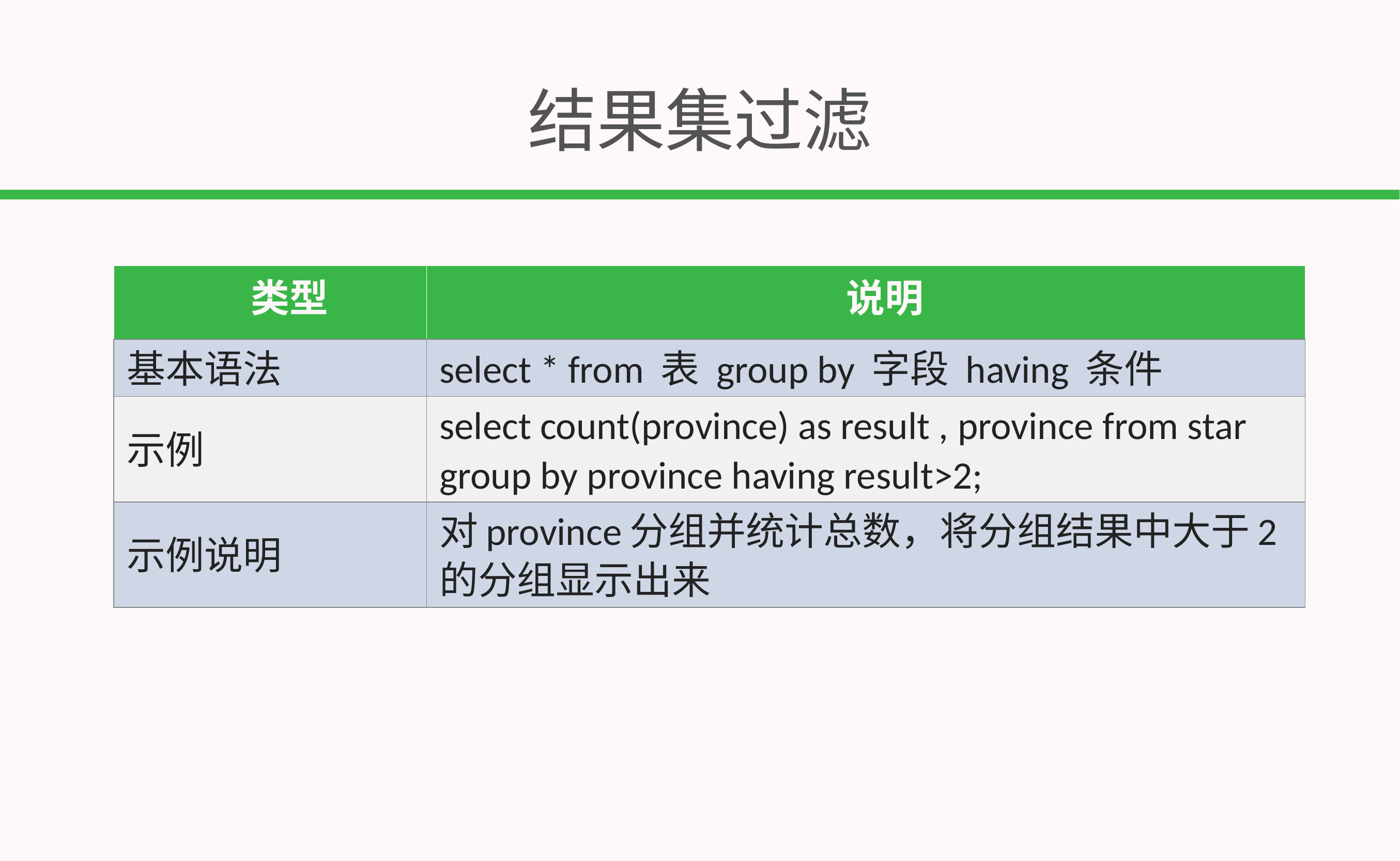

# 结果集过滤
| 类型 | 说明 |
| --- | --- |
| 基本语法 | select \* from 表 group by 字段 having 条件 |
| 示例 | select count(province) as result , province from star group by province having result>2; |
| 示例说明 | 对province分组并统计总数，将分组结果中大于2的分组显示出来 |